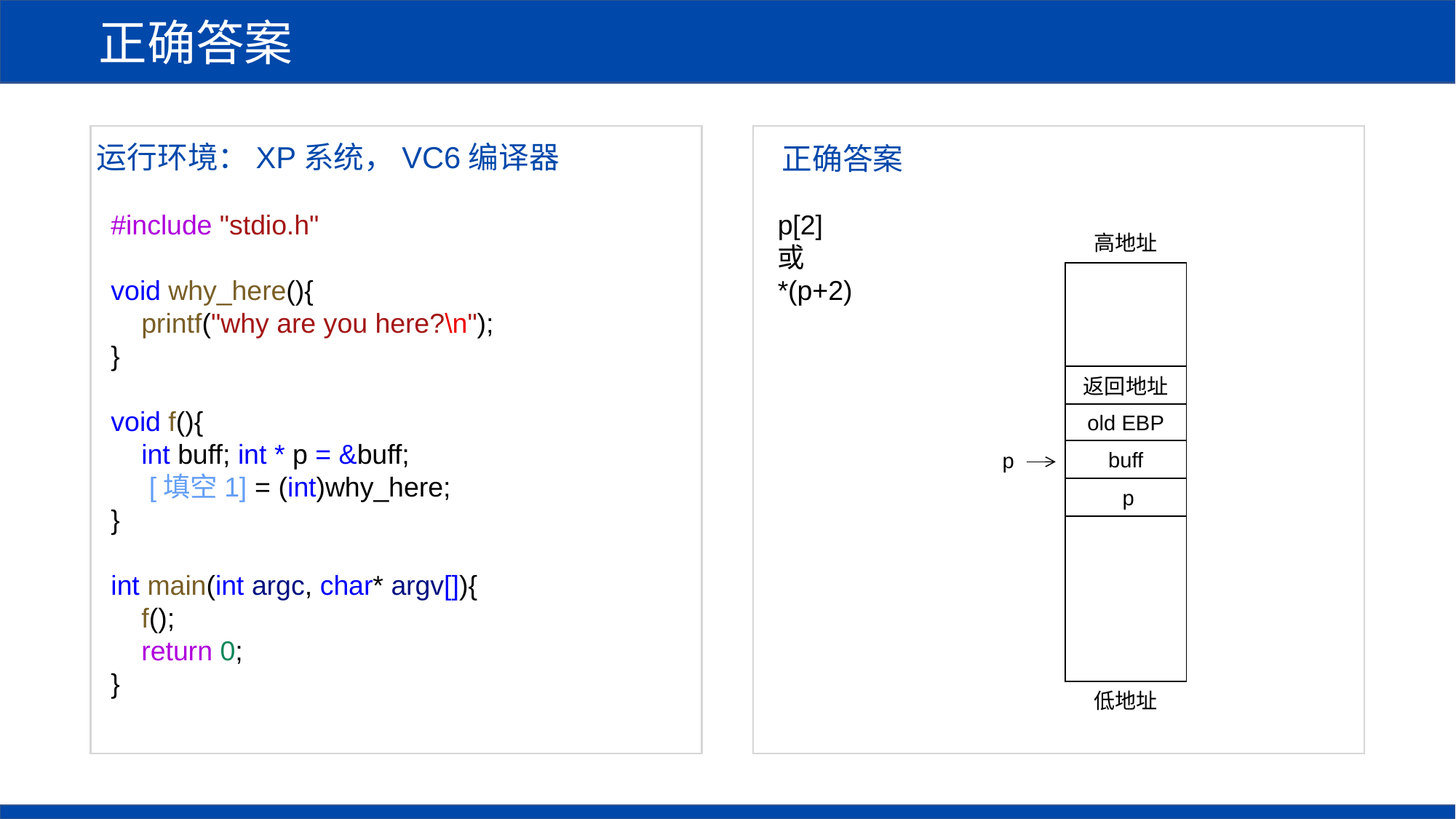

正确答案

#include "stdio.h"
void why_here(){
    printf("why are you here?\n");
}
void f(){
    int buff; int * p = &buff;
     [填空1] = (int)why_here;
}
int main(int argc, char* argv[]){
    f();
    return 0;
}
运行环境：XP系统，VC6编译器
正确答案
p[2]
或
*(p+2)
高地址

返回地址
old EBP
buff
p
p
低地址